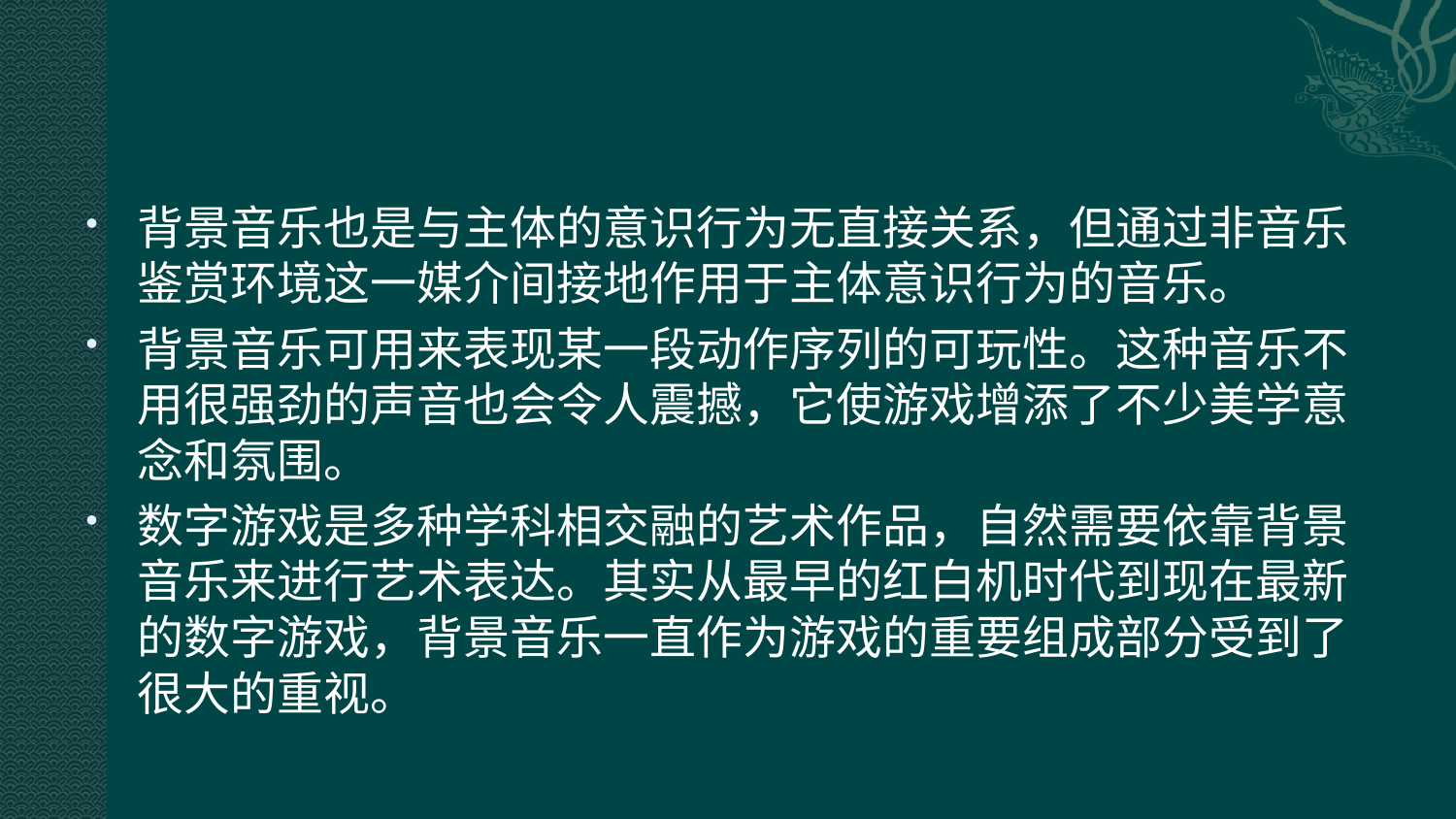

#
背景音乐也是与主体的意识行为无直接关系，但通过非音乐鉴赏环境这一媒介间接地作用于主体意识行为的音乐。
背景音乐可用来表现某一段动作序列的可玩性。这种音乐不用很强劲的声音也会令人震撼，它使游戏增添了不少美学意念和氛围。
数字游戏是多种学科相交融的艺术作品，自然需要依靠背景音乐来进行艺术表达。其实从最早的红白机时代到现在最新的数字游戏，背景音乐一直作为游戏的重要组成部分受到了很大的重视。